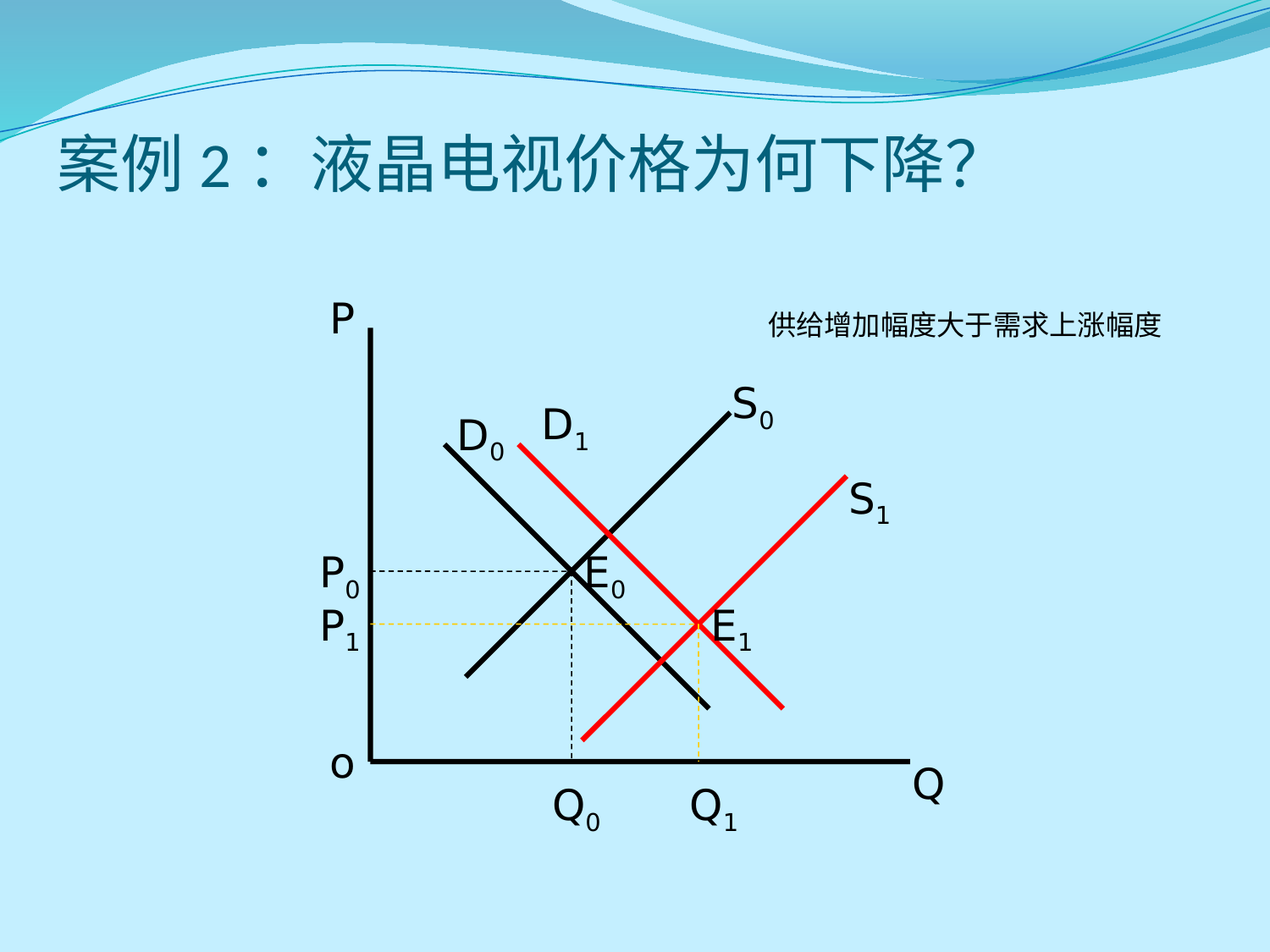

# 案例2：液晶电视价格为何下降？
P
供给增加幅度大于需求上涨幅度

S0
D1
D0

S1

P0
E0

P1
E1

o
Q

Q0
Q1

37